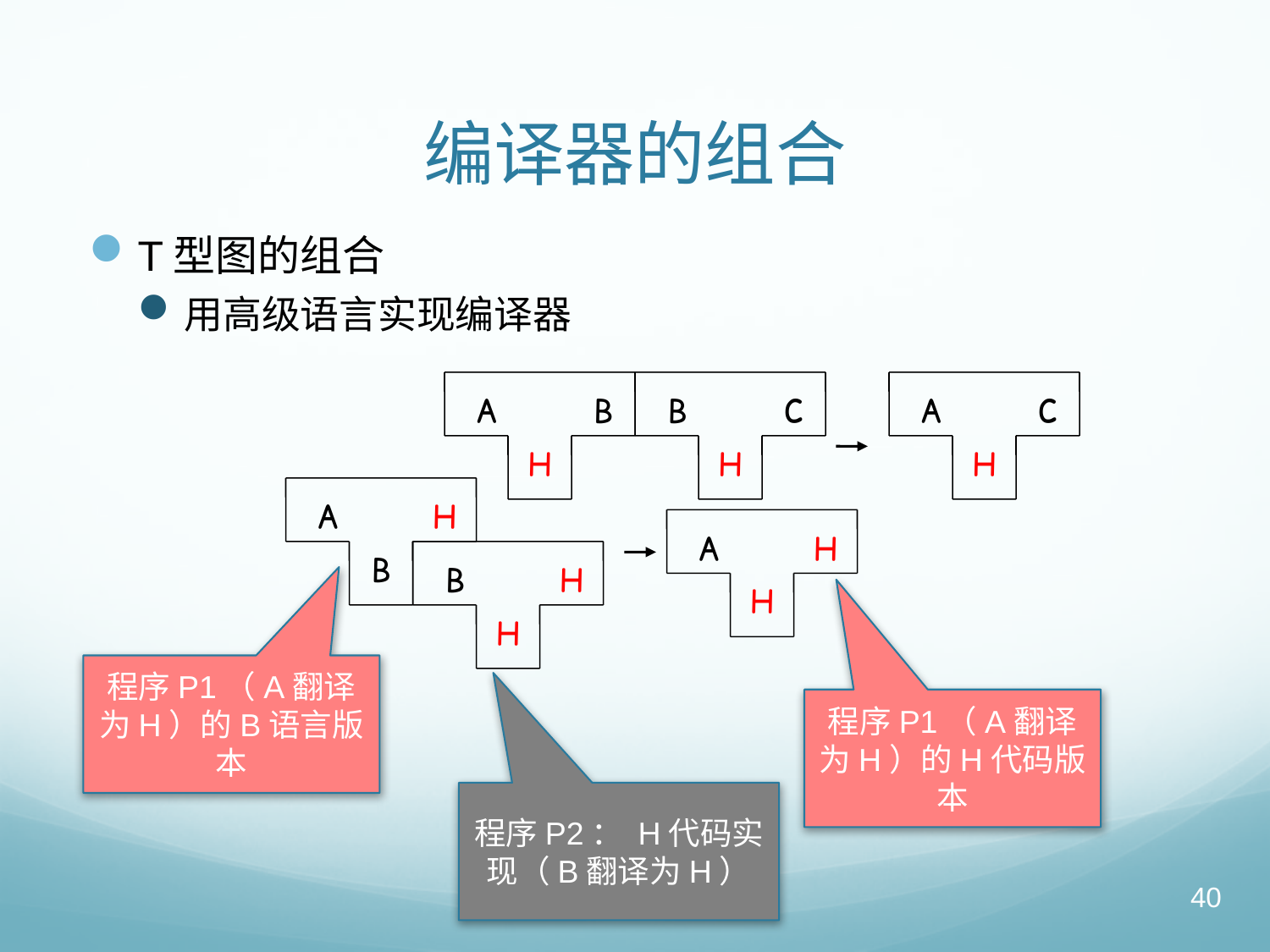

# 编译器的组合
T型图的组合
用高级语言实现编译器

A
B

H

B
C

H

A
C

H

A
H

B

A
H

H

B
H

H

程序P1（A翻译为H）的B语言版本
程序P1（A翻译为H）的H代码版本
程序P2： H代码实现（B翻译为H）
40